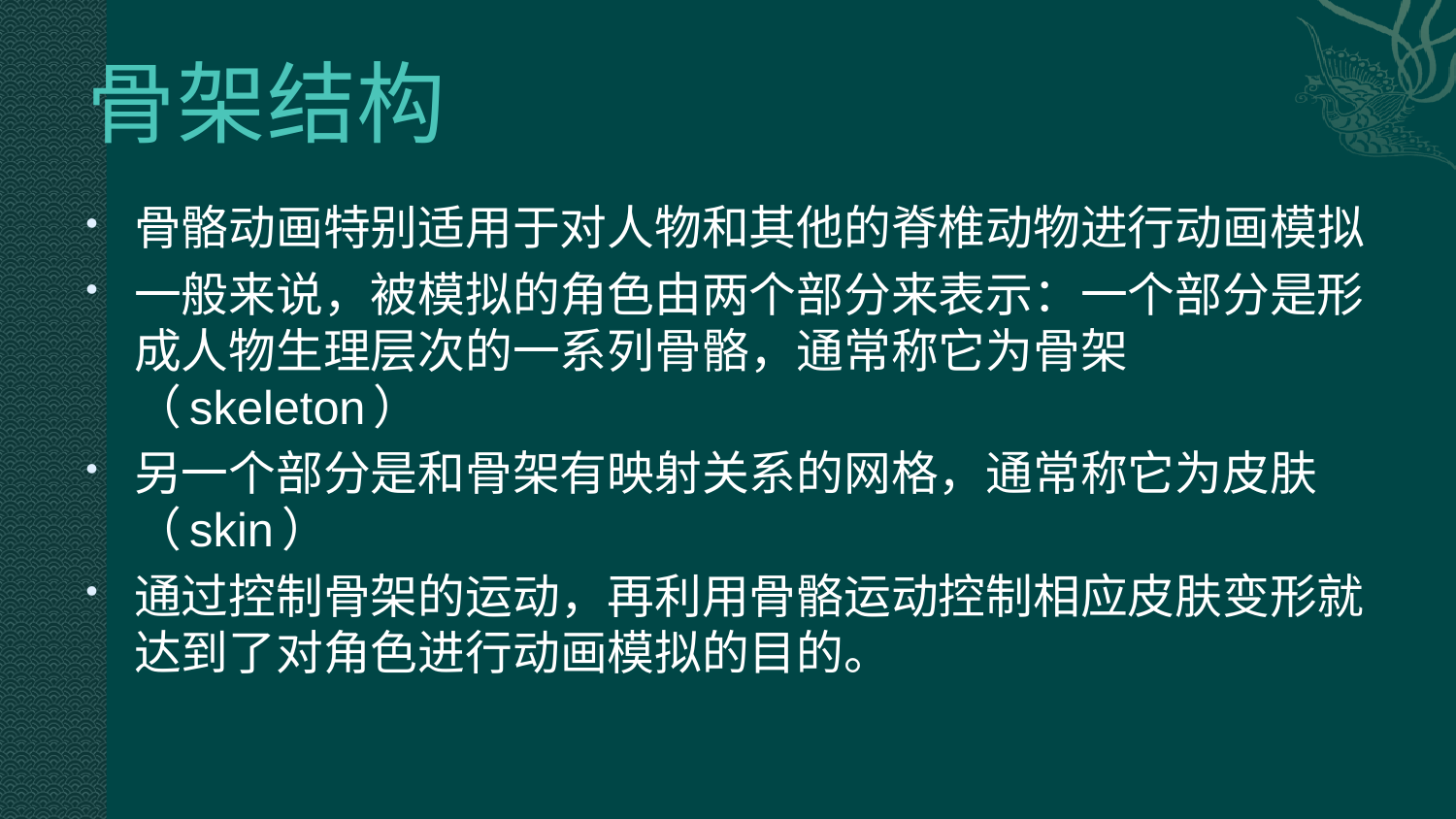

# 骨架结构
骨骼动画特别适用于对人物和其他的脊椎动物进行动画模拟
一般来说，被模拟的角色由两个部分来表示：一个部分是形成人物生理层次的一系列骨骼，通常称它为骨架（skeleton）
另一个部分是和骨架有映射关系的网格，通常称它为皮肤（skin）
通过控制骨架的运动，再利用骨骼运动控制相应皮肤变形就达到了对角色进行动画模拟的目的。